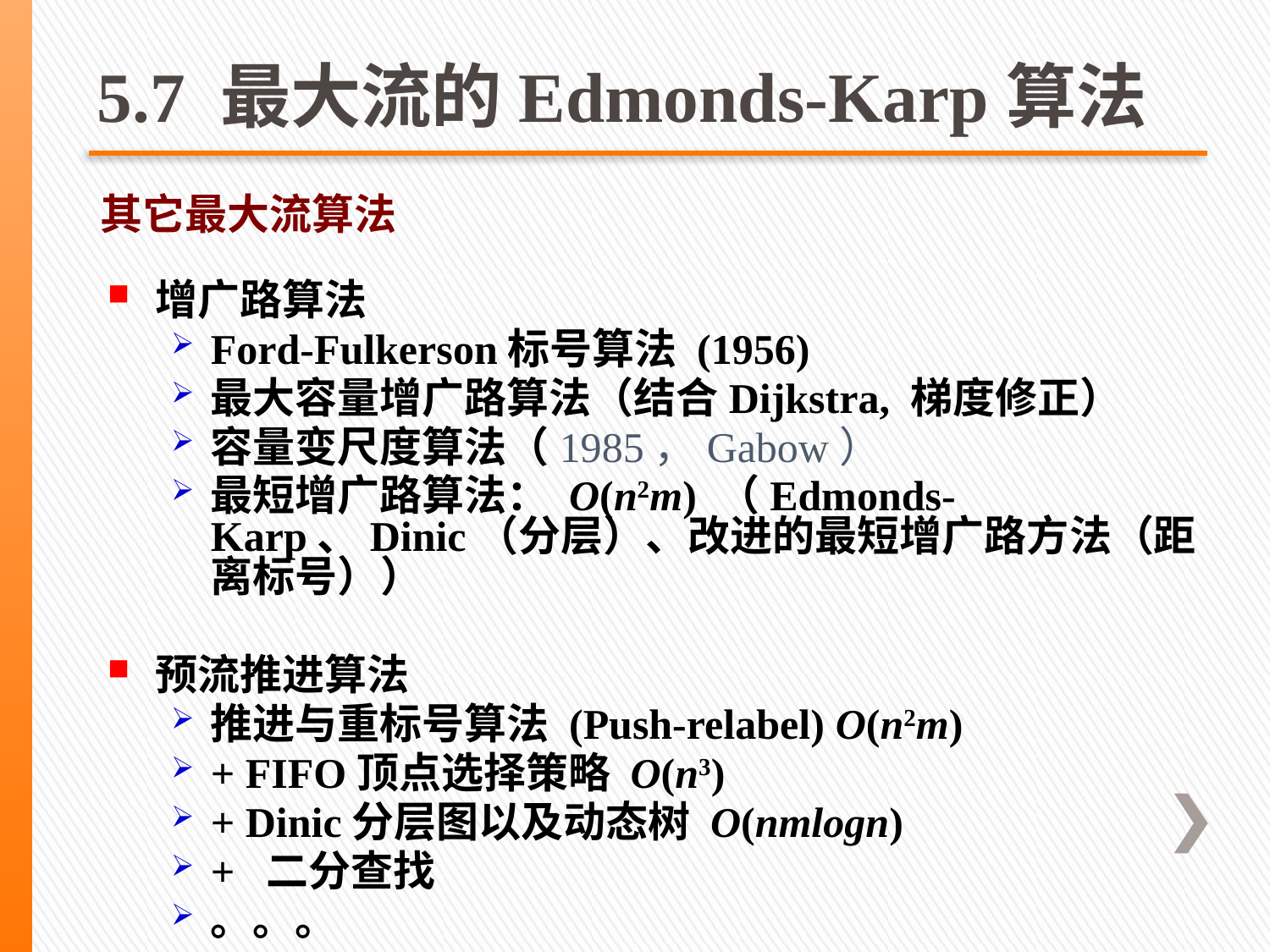

# 5.7 最大流的Edmonds-Karp算法
其它最大流算法
增广路算法
Ford-Fulkerson标号算法 (1956)
最大容量增广路算法（结合Dijkstra, 梯度修正）
容量变尺度算法（1985，Gabow）
最短增广路算法： O(n2m) （Edmonds-Karp、Dinic（分层）、改进的最短增广路方法（距离标号））

预流推进算法
推进与重标号算法 (Push-relabel) O(n2m)
+ FIFO顶点选择策略 O(n3)
+ Dinic分层图以及动态树 O(nmlogn)
+  二分查找
。。。